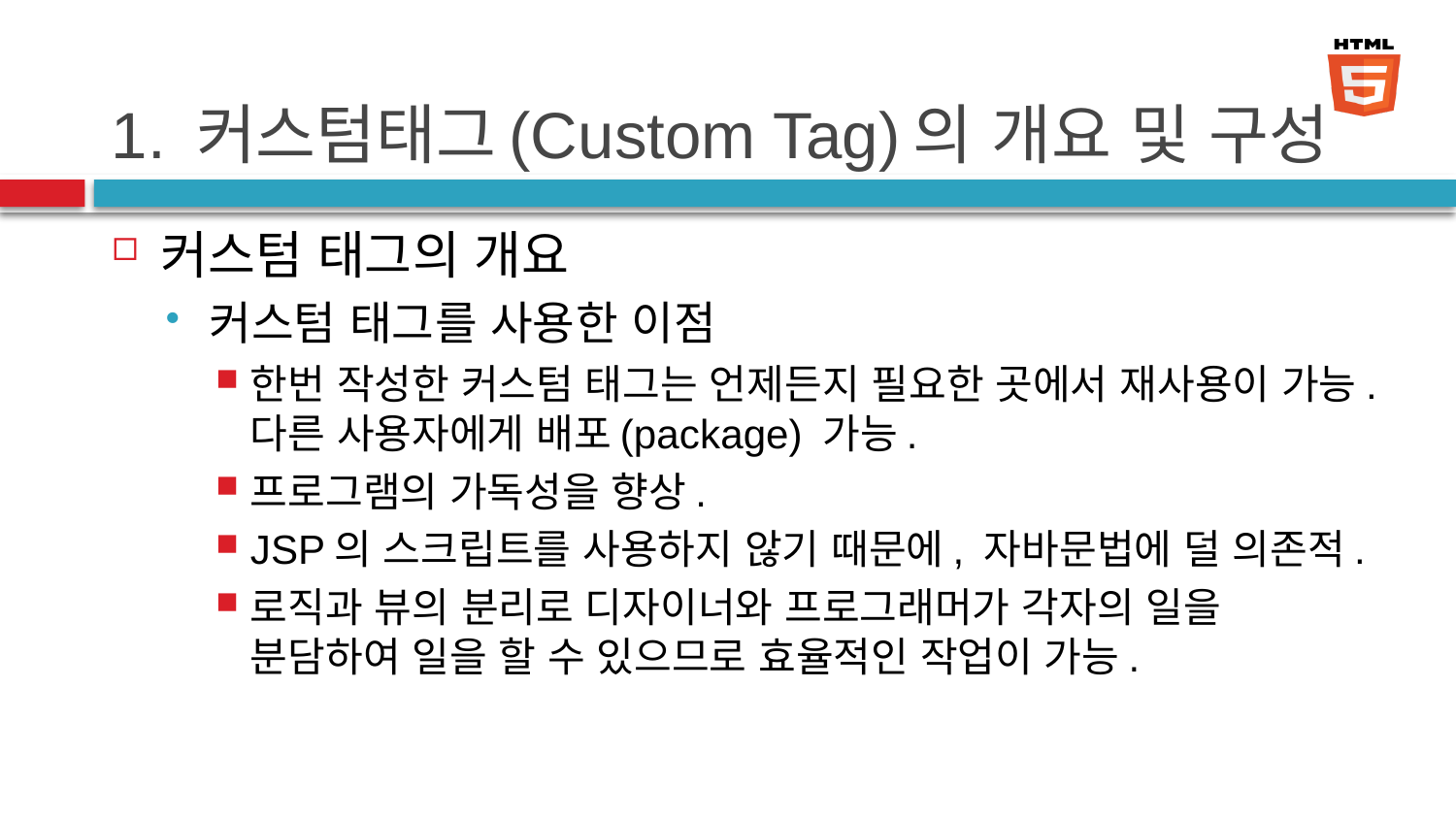

# 1. 커스텀태그(Custom Tag)의 개요 및 구성
커스텀 태그의 개요
커스텀 태그를 사용한 이점
한번 작성한 커스텀 태그는 언제든지 필요한 곳에서 재사용이 가능. 다른 사용자에게 배포(package) 가능.
프로그램의 가독성을 향상.
JSP의 스크립트를 사용하지 않기 때문에, 자바문법에 덜 의존적.
로직과 뷰의 분리로 디자이너와 프로그래머가 각자의 일을 분담하여 일을 할 수 있으므로 효율적인 작업이 가능.